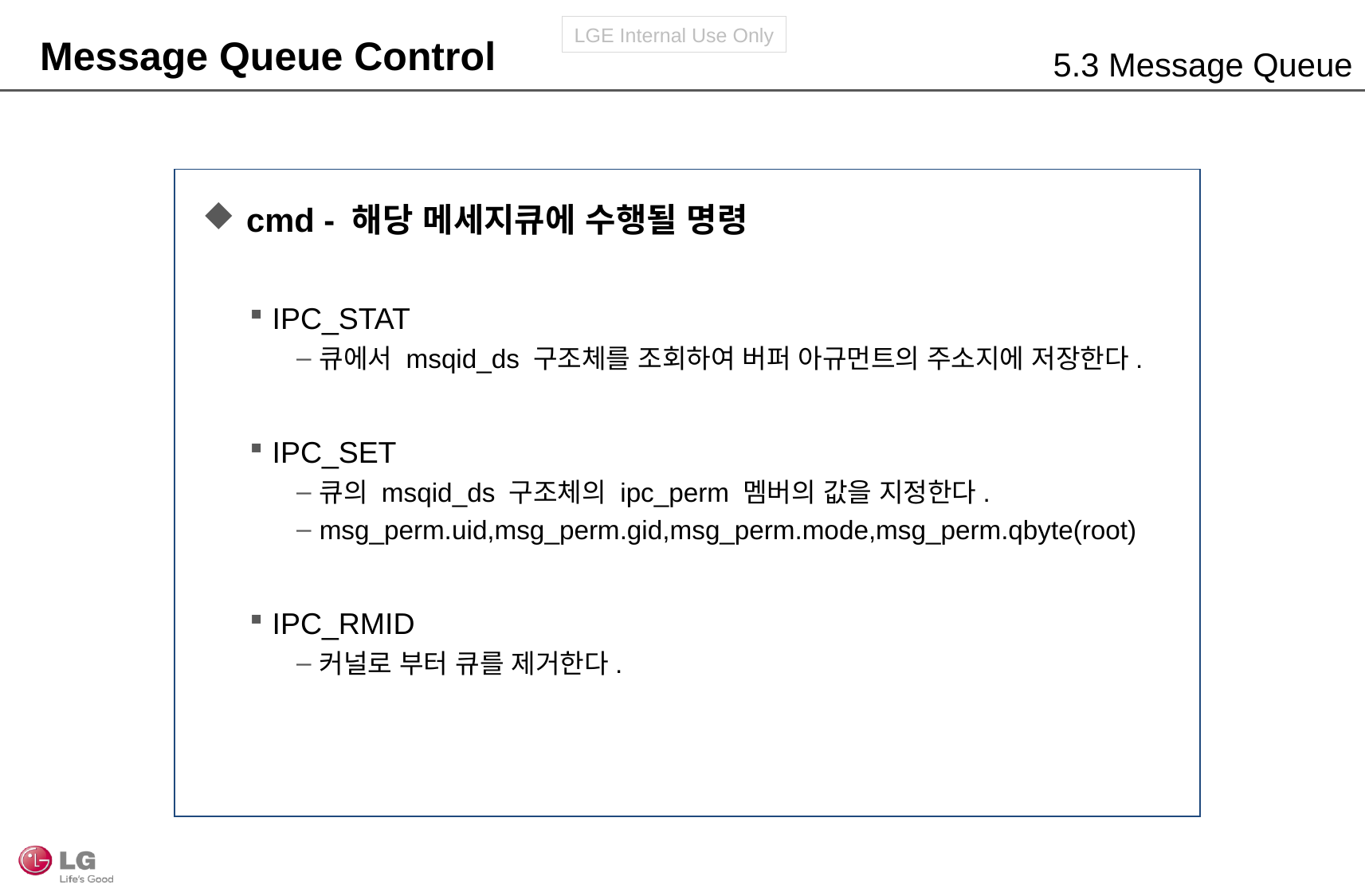

Message Queue Control
5.3 Message Queue

 cmd - 해당 메세지큐에 수행될 명령

IPC_STAT
큐에서 msqid_ds 구조체를 조회하여 버퍼 아규먼트의 주소지에 저장한다.

IPC_SET
큐의 msqid_ds 구조체의 ipc_perm 멤버의 값을 지정한다.
msg_perm.uid,msg_perm.gid,msg_perm.mode,msg_perm.qbyte(root)

IPC_RMID
커널로 부터 큐를 제거한다.